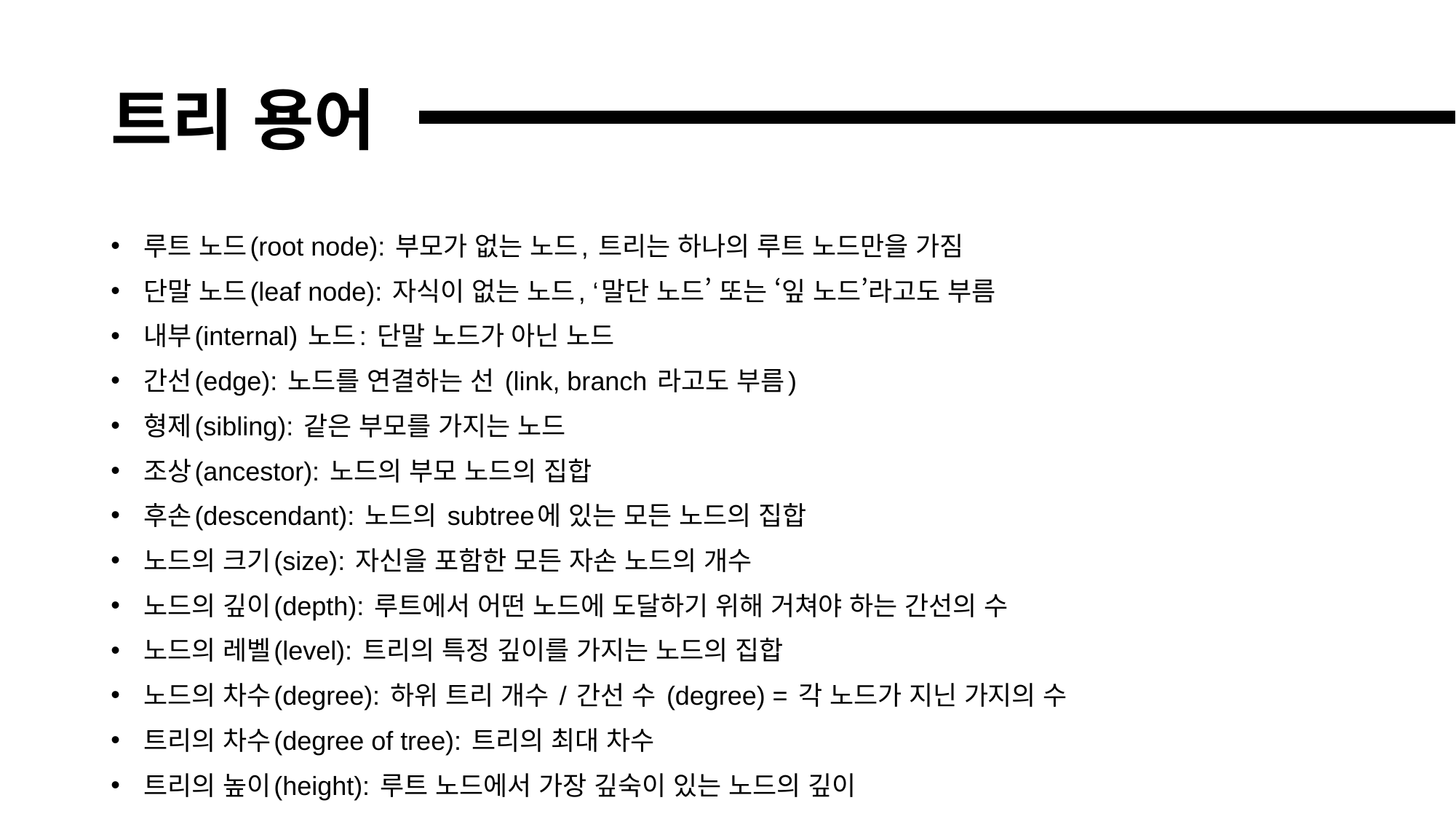

# 트리 용어

루트 노드(root node): 부모가 없는 노드, 트리는 하나의 루트 노드만을 가짐
단말 노드(leaf node): 자식이 없는 노드, ‘말단 노드’ 또는 ‘잎 노드’라고도 부름
내부(internal) 노드: 단말 노드가 아닌 노드
간선(edge): 노드를 연결하는 선 (link, branch 라고도 부름)
형제(sibling): 같은 부모를 가지는 노드
조상(ancestor): 노드의 부모 노드의 집합
후손(descendant): 노드의 subtree에 있는 모든 노드의 집합
노드의 크기(size): 자신을 포함한 모든 자손 노드의 개수
노드의 깊이(depth): 루트에서 어떤 노드에 도달하기 위해 거쳐야 하는 간선의 수
노드의 레벨(level): 트리의 특정 깊이를 가지는 노드의 집합
노드의 차수(degree): 하위 트리 개수 / 간선 수 (degree) = 각 노드가 지닌 가지의 수
트리의 차수(degree of tree): 트리의 최대 차수
트리의 높이(height): 루트 노드에서 가장 깊숙이 있는 노드의 깊이